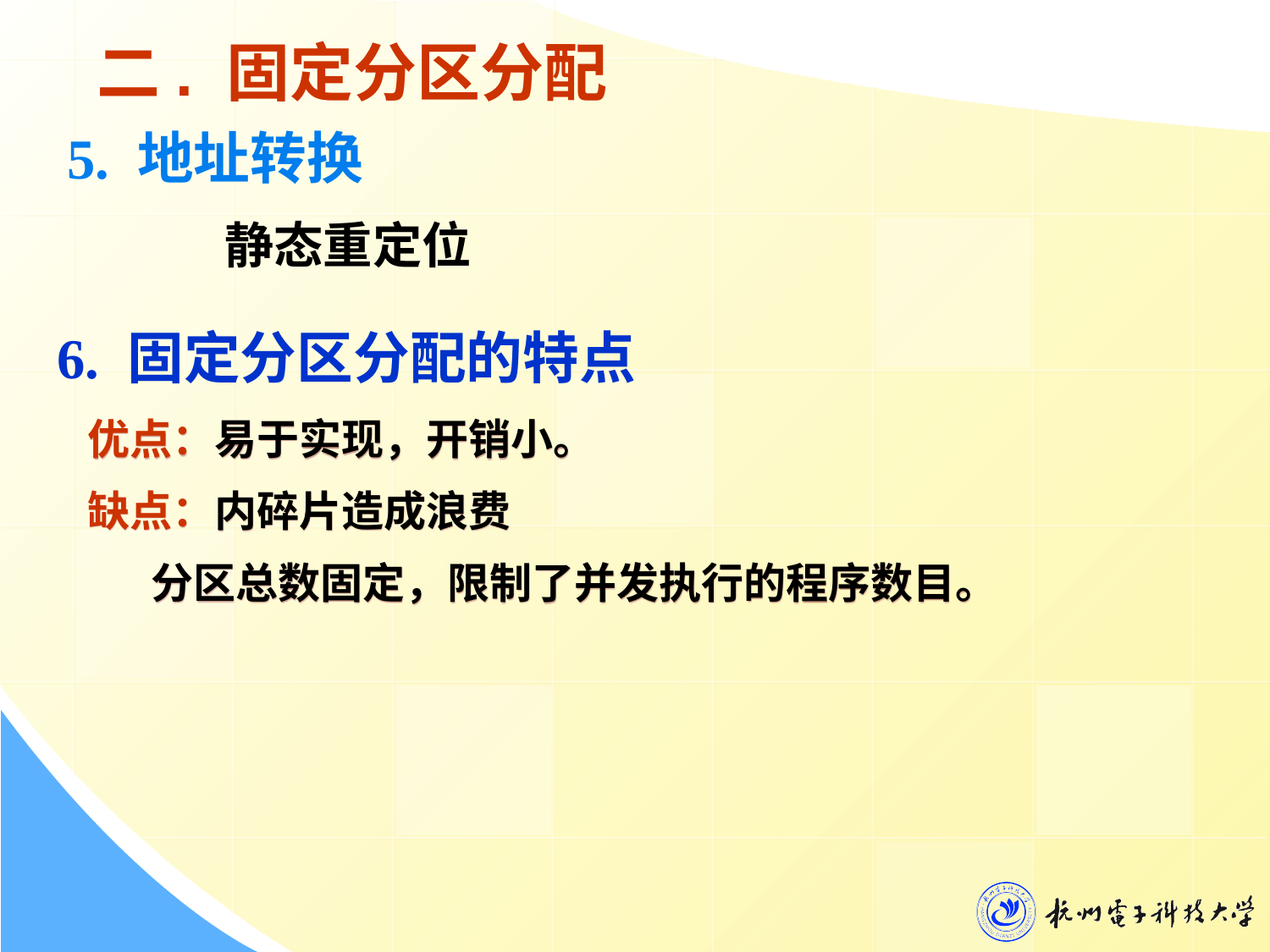

二. 固定分区分配
5. 地址转换
             静态重定位
6. 固定分区分配的特点
优点：易于实现，开销小。
缺点：内碎片造成浪费
分区总数固定，限制了并发执行的程序数目。